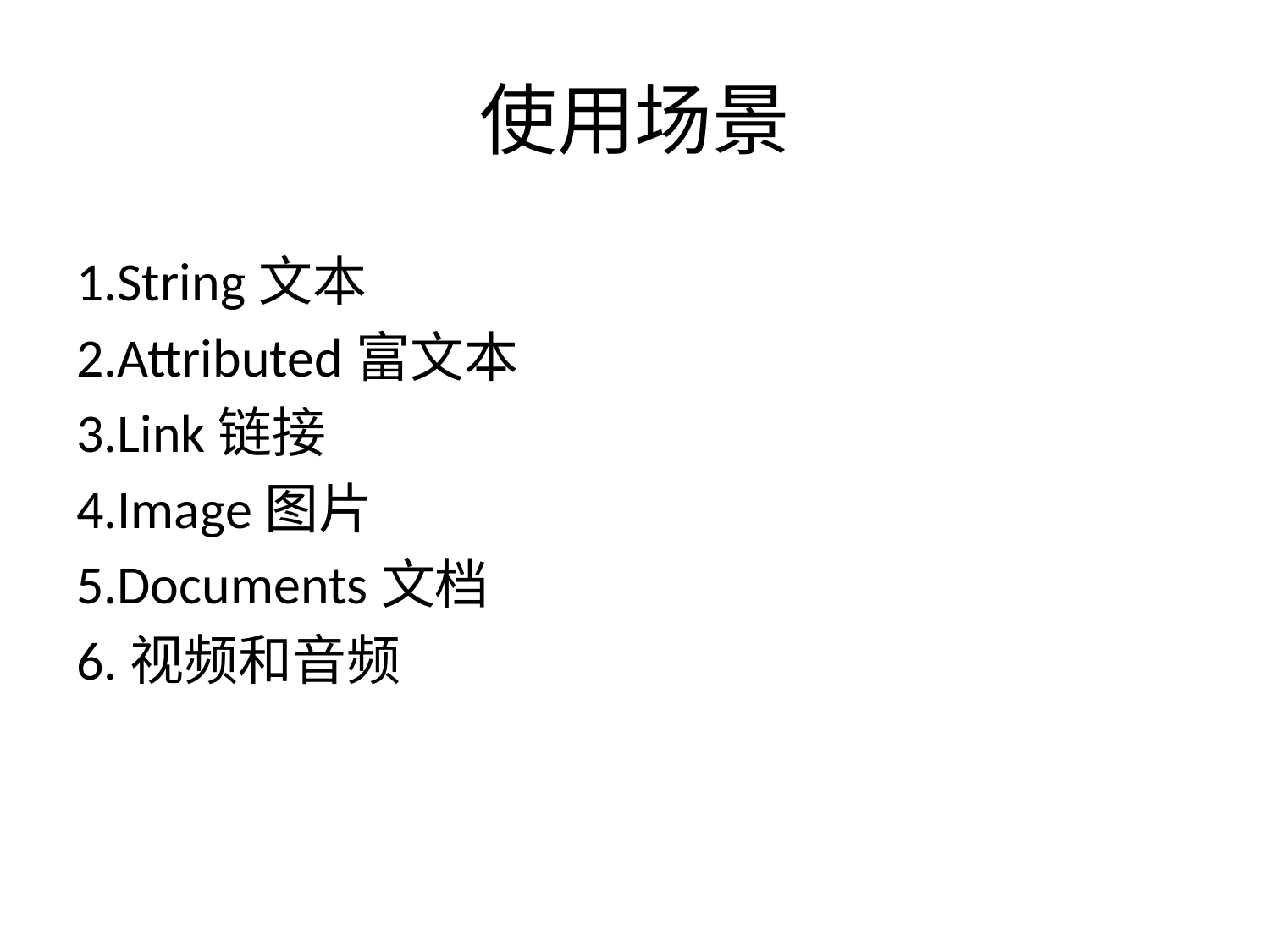

# 使用场景
1.String文本
2.Attributed富文本
3.Link链接
4.Image图片
5.Documents文档
6.视频和音频